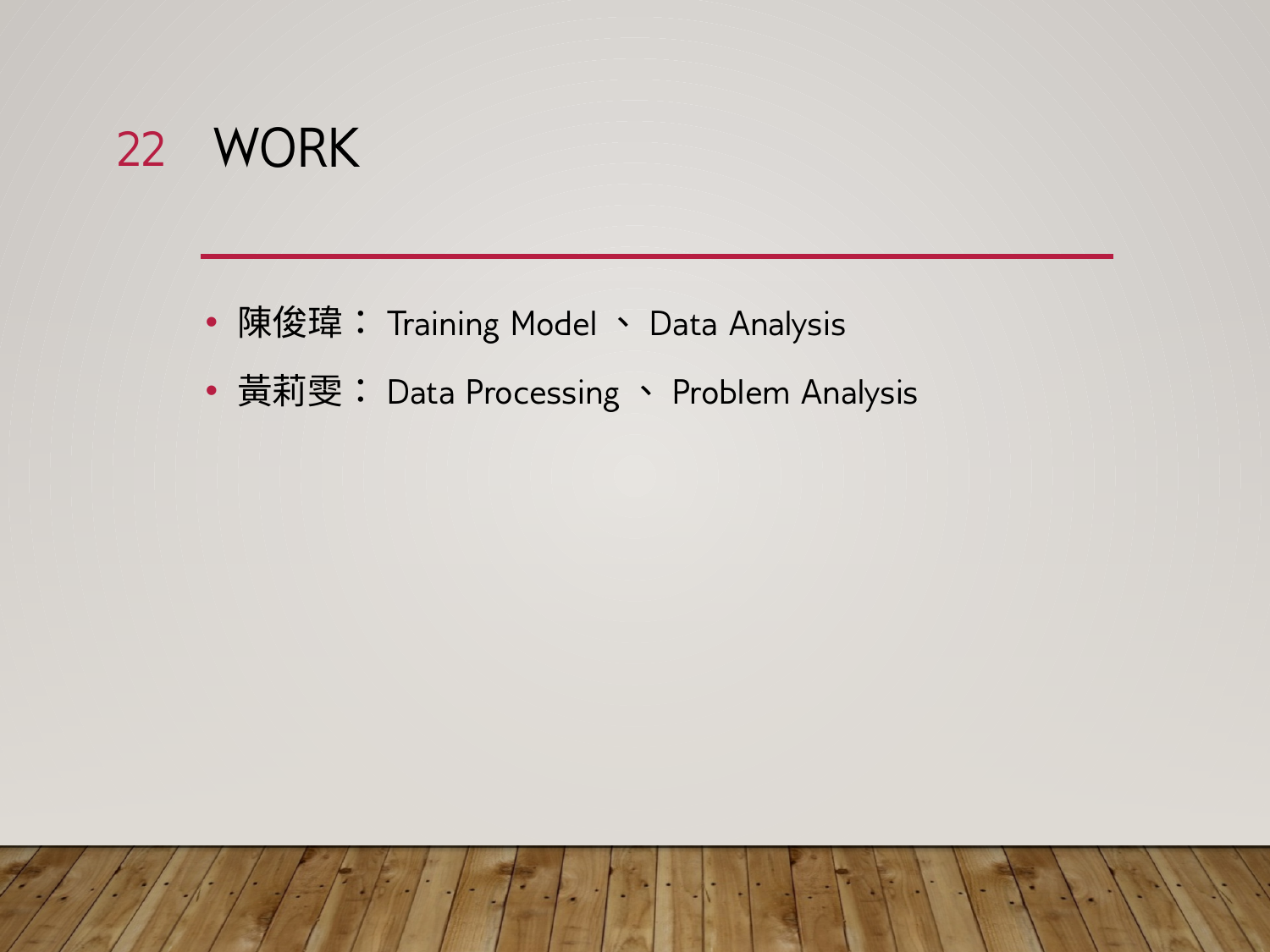

22
# work
陳俊瑋：Training Model、Data Analysis
黃莉雯：Data Processing、Problem Analysis